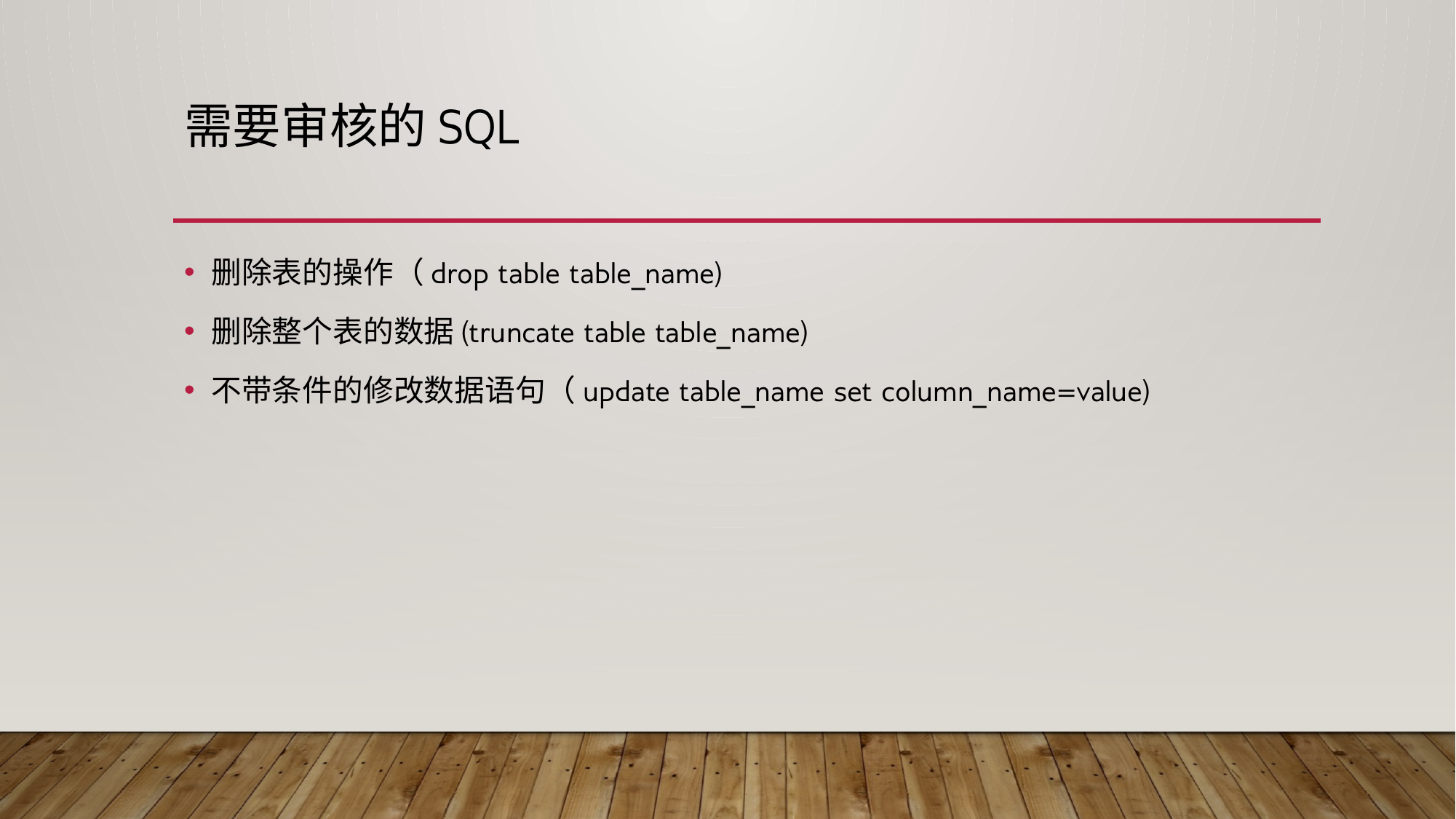

# 需要审核的SQL
删除表的操作（drop table table_name)
删除整个表的数据(truncate table table_name)
不带条件的修改数据语句（update table_name set column_name=value)